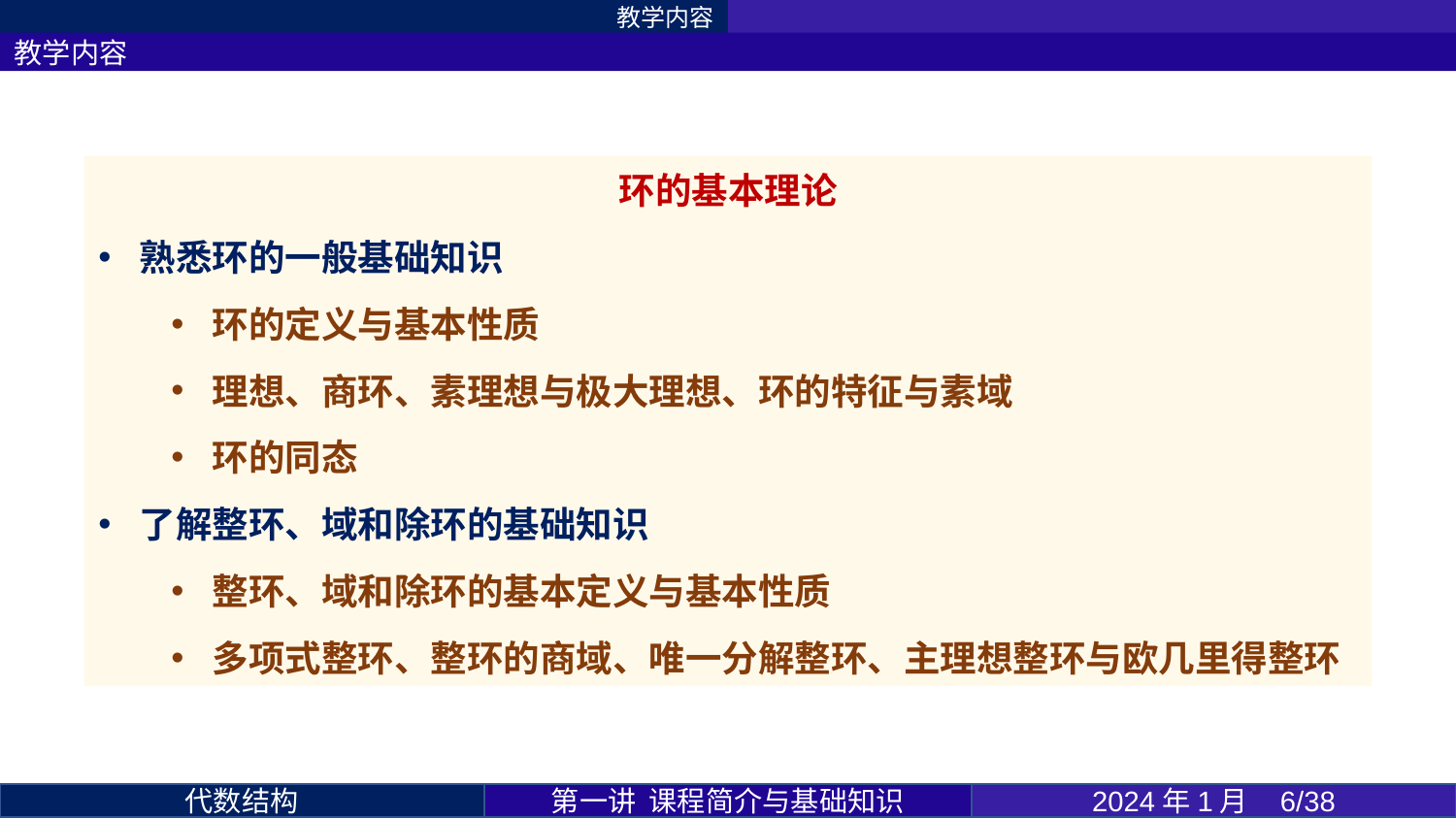

教学内容
教学内容
环的基本理论
熟悉环的一般基础知识
环的定义与基本性质
理想、商环、素理想与极大理想、环的特征与素域
环的同态
了解整环、域和除环的基础知识
整环、域和除环的基本定义与基本性质
多项式整环、整环的商域、唯一分解整环、主理想整环与欧几里得整环
第一讲  课程简介与基础知识
2024年1月    6/38
代数结构